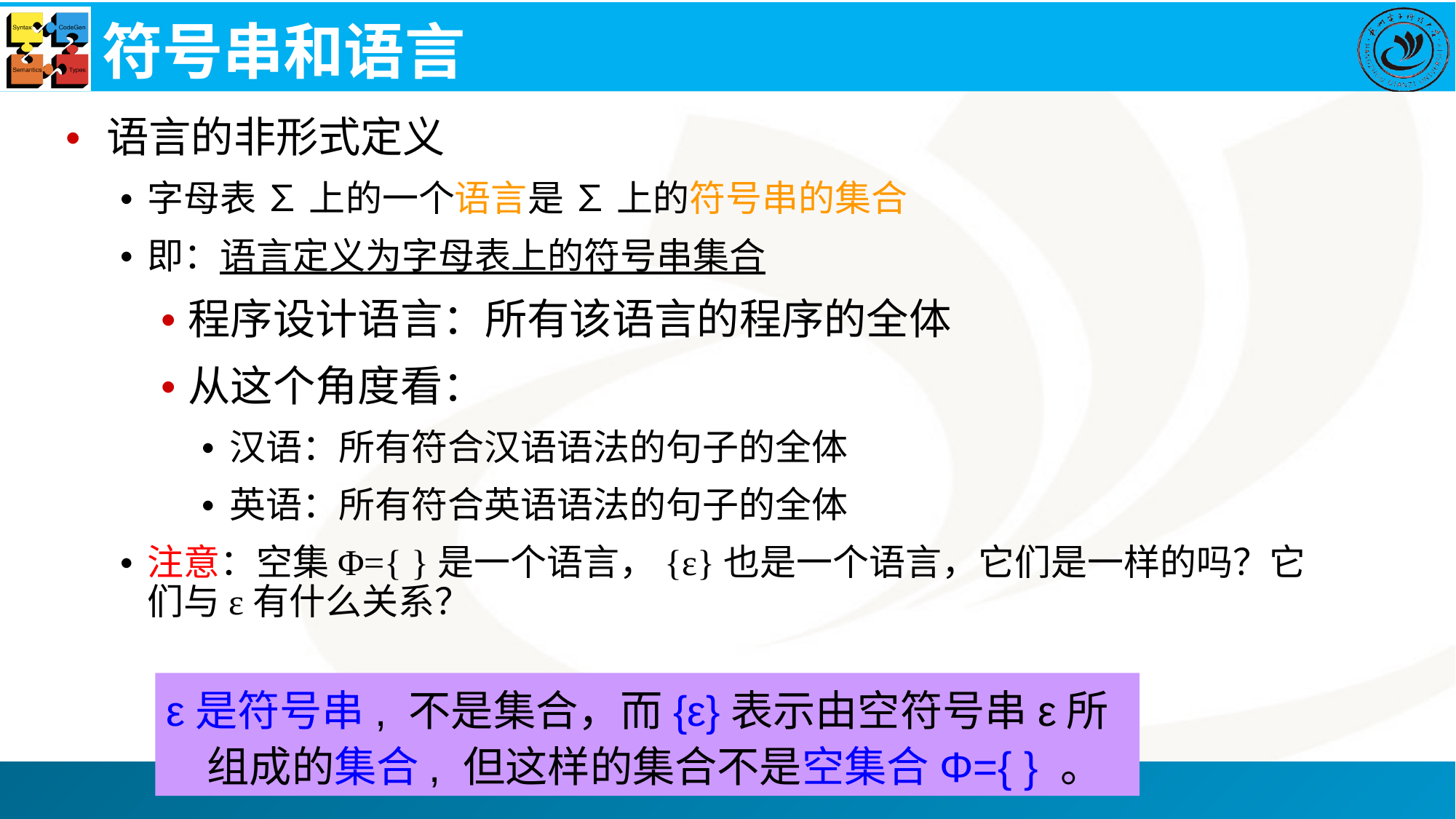

# 符号串和语言
语言的非形式定义
字母表 ∑ 上的一个语言是 ∑ 上的符号串的集合
即：语言定义为字母表上的符号串集合
程序设计语言：所有该语言的程序的全体
从这个角度看：
汉语：所有符合汉语语法的句子的全体
英语：所有符合英语语法的句子的全体
注意：空集Φ={ }是一个语言，{ε}也是一个语言，它们是一样的吗？它们与ε有什么关系？
ε是符号串, 不是集合，而{ε}表示由空符号串ε所组成的集合, 但这样的集合不是空集合Φ={ } 。
11